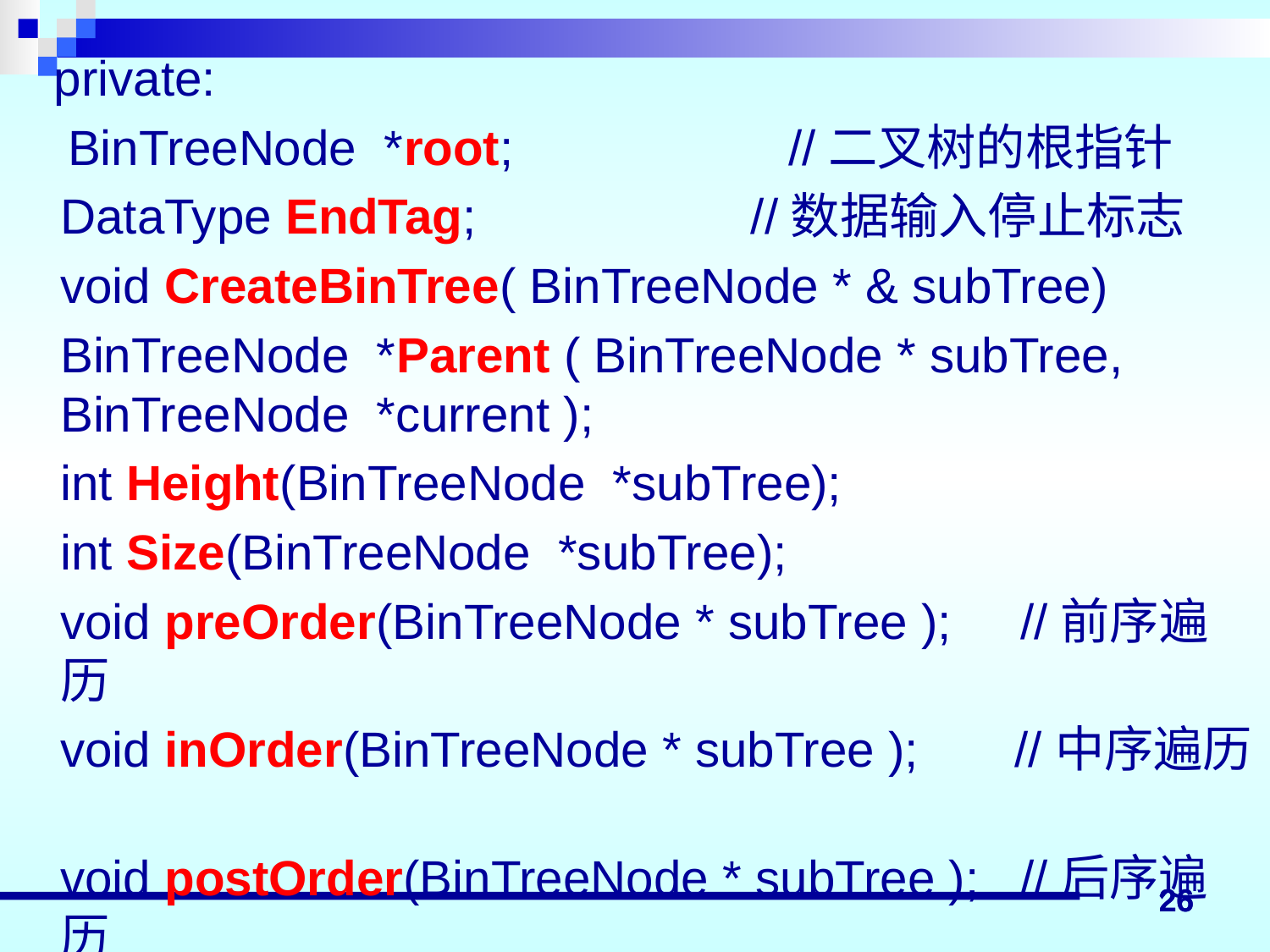

private:
    BinTreeNode  *root;                    //二叉树的根指针
	DataType EndTag;                    //数据输入停止标志
	void CreateBinTree( BinTreeNode * & subTree)
	BinTreeNode  *Parent ( BinTreeNode * subTree, BinTreeNode  *current );
	int Height(BinTreeNode  *subTree);
	int Size(BinTreeNode  *subTree);
	void preOrder(BinTreeNode * subTree );     //前序遍历
	void inOrder(BinTreeNode * subTree );       //中序遍历
	void postOrder(BinTreeNode * subTree );   //后序遍历
	void destroy(BinTreeNode * &subTree);              };

26
26